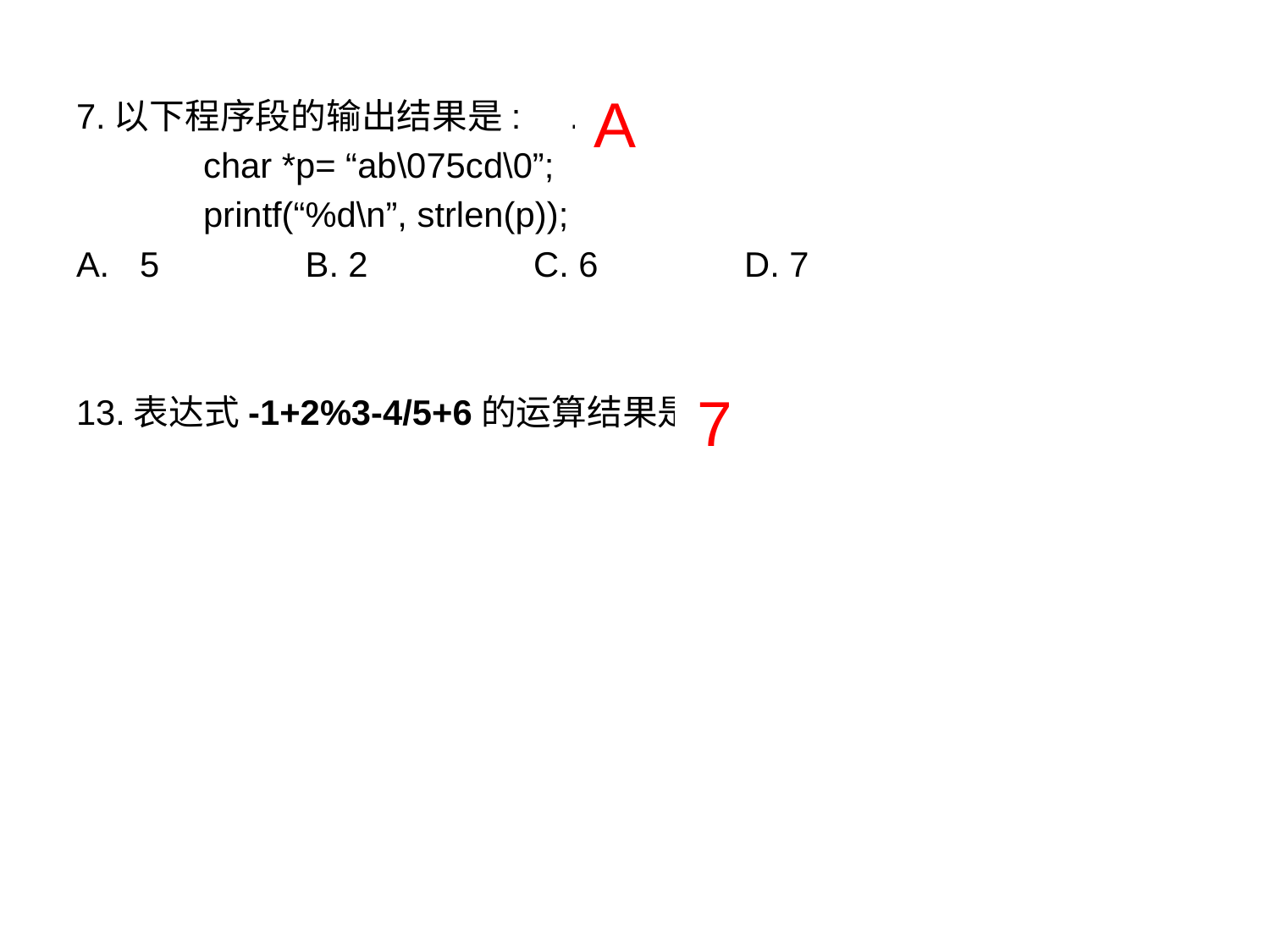

7.以下程序段的输出结果是:     .
	char *p= “ab\075cd\0”;
	printf(“%d\n”, strlen(p));
5               B. 2                 C. 6               D. 7

13.表达式-1+2%3-4/5+6的运算结果是

A
7